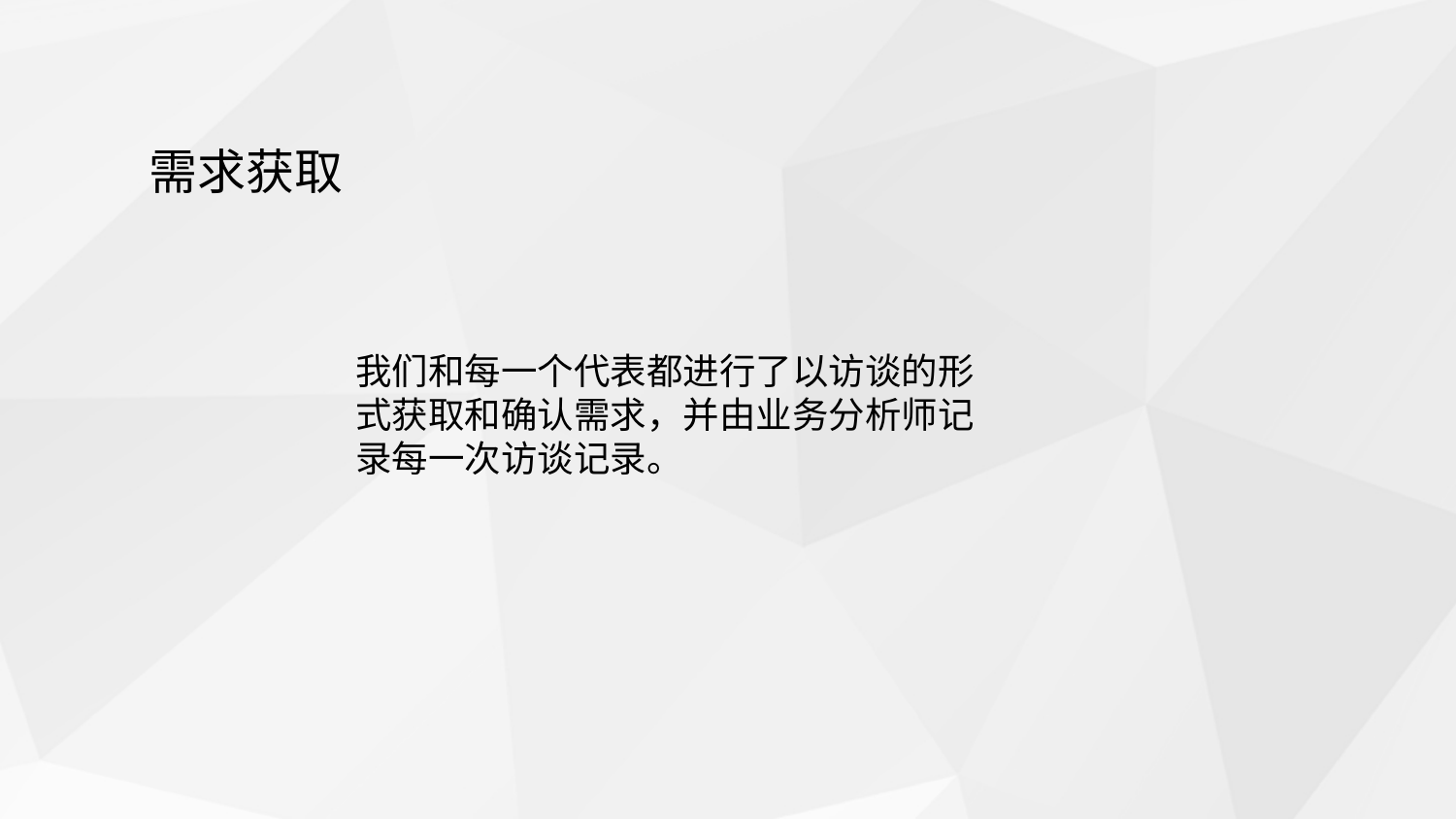

需求获取
我们和每一个代表都进行了以访谈的形式获取和确认需求，并由业务分析师记录每一次访谈记录。